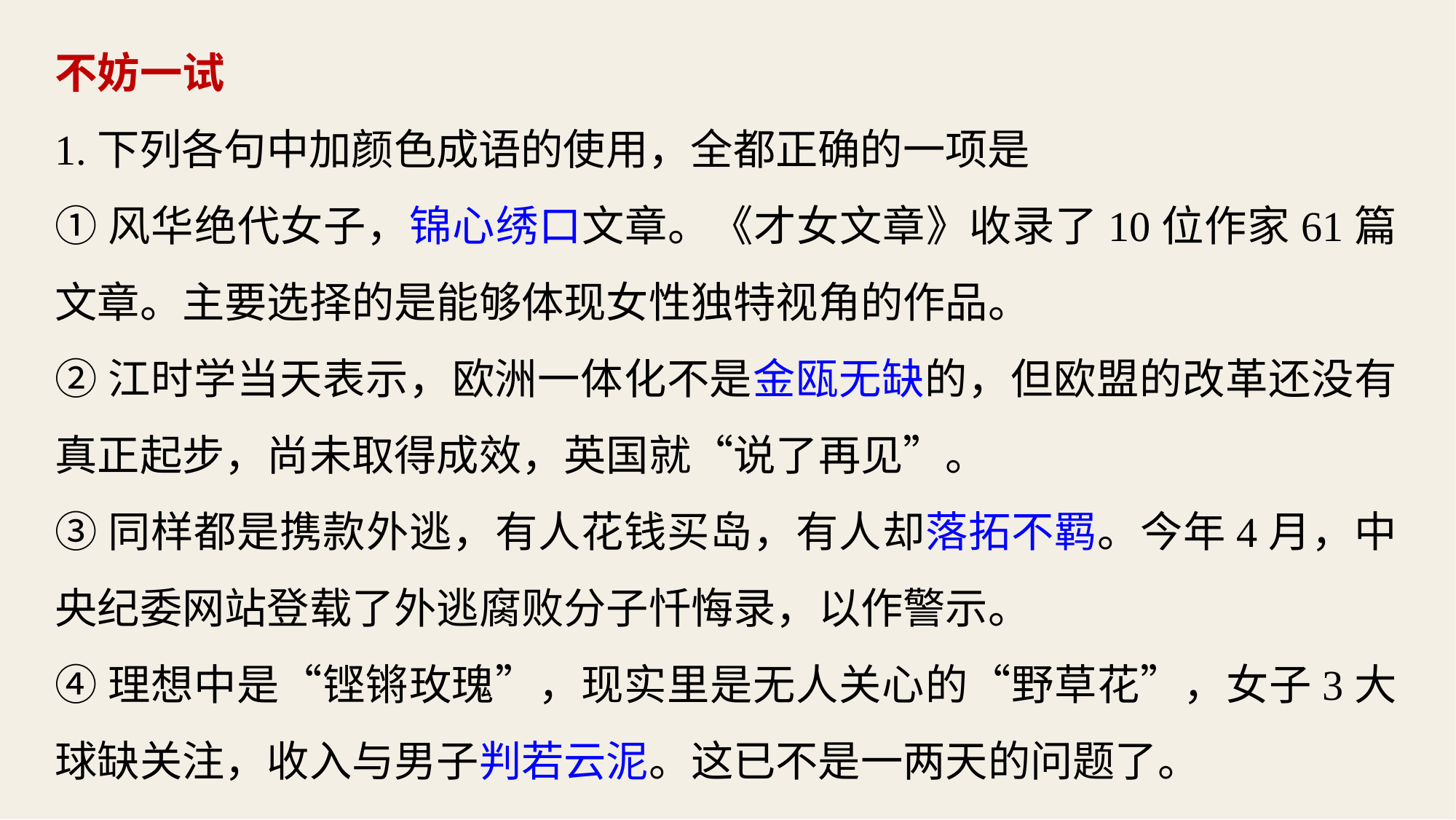

不妨一试
1.下列各句中加颜色成语的使用，全都正确的一项是
①风华绝代女子，锦心绣口文章。《才女文章》收录了10位作家61篇文章。主要选择的是能够体现女性独特视角的作品。
②江时学当天表示，欧洲一体化不是金瓯无缺的，但欧盟的改革还没有真正起步，尚未取得成效，英国就“说了再见”。
③同样都是携款外逃，有人花钱买岛，有人却落拓不羁。今年4月，中央纪委网站登载了外逃腐败分子忏悔录，以作警示。
④理想中是“铿锵玫瑰”，现实里是无人关心的“野草花”，女子3大球缺关注，收入与男子判若云泥。这已不是一两天的问题了。